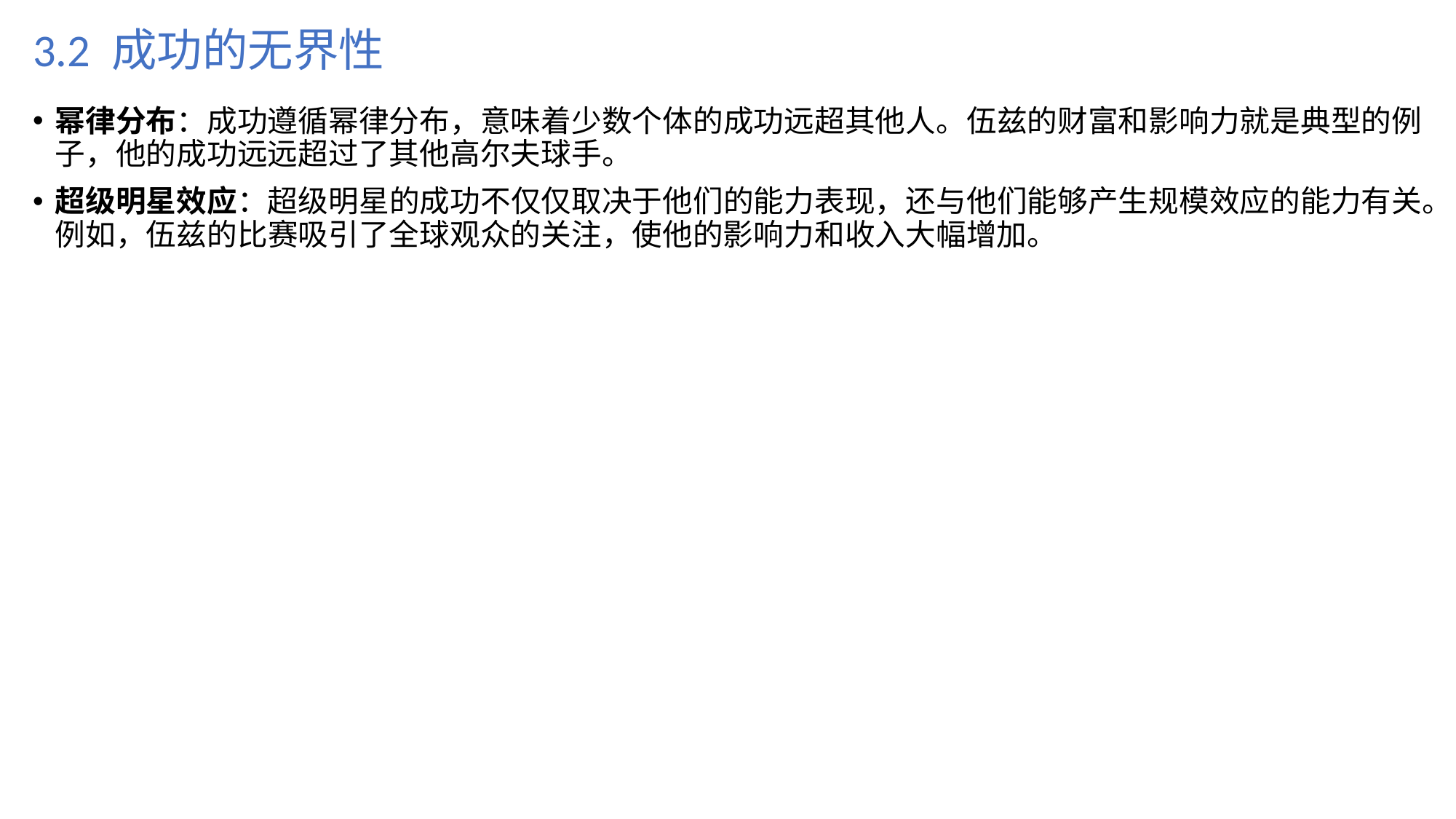

# 3.2 成功的无界性
幂律分布：成功遵循幂律分布，意味着少数个体的成功远超其他人。伍兹的财富和影响力就是典型的例子，他的成功远远超过了其他高尔夫球手。
超级明星效应：超级明星的成功不仅仅取决于他们的能力表现，还与他们能够产生规模效应的能力有关。例如，伍兹的比赛吸引了全球观众的关注，使他的影响力和收入大幅增加。